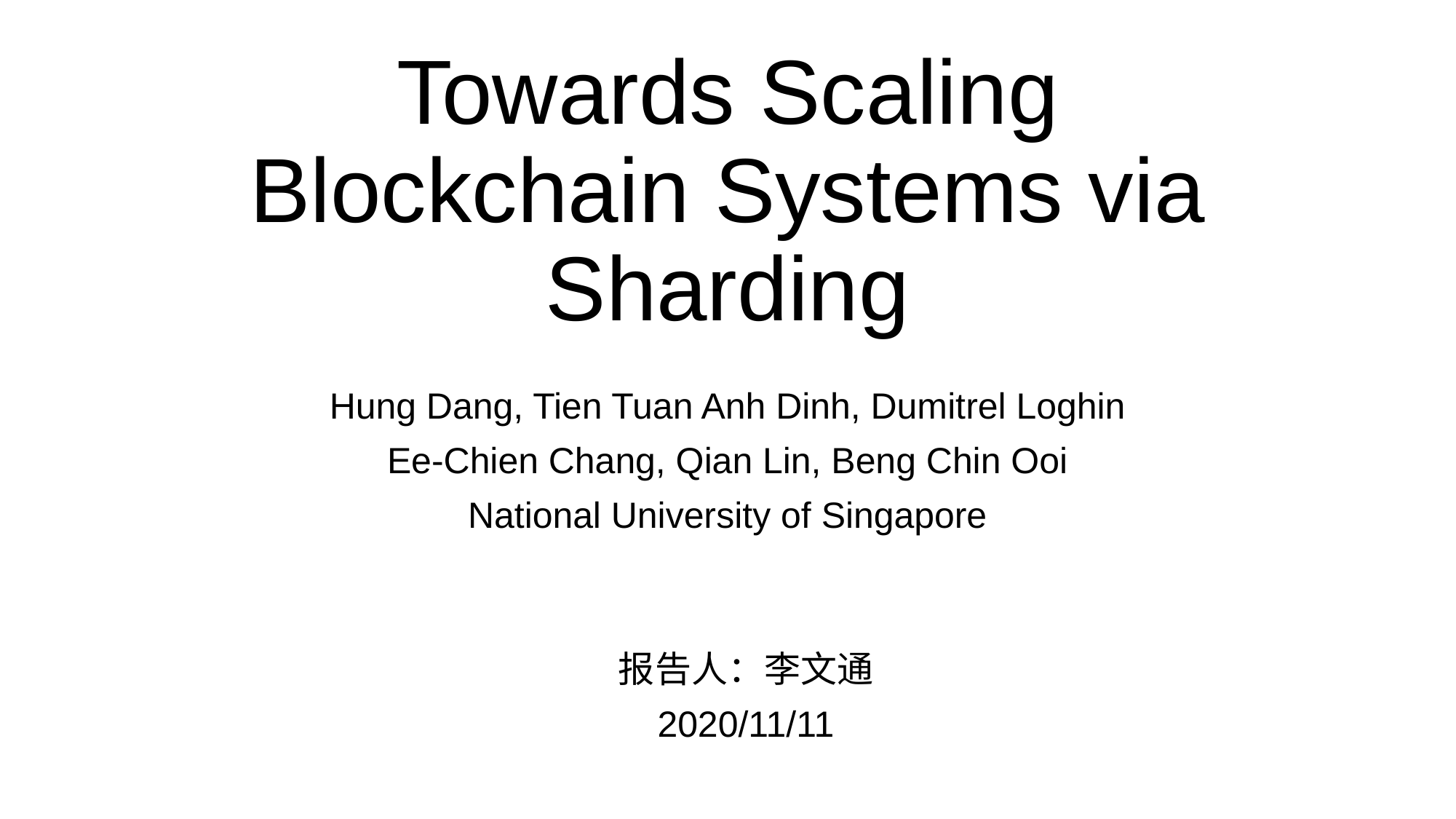

# Towards Scaling Blockchain Systems via Sharding
Hung Dang, Tien Tuan Anh Dinh, Dumitrel Loghin
Ee-Chien Chang, Qian Lin, Beng Chin Ooi
National University of Singapore

报告人：李文通
2020/11/11